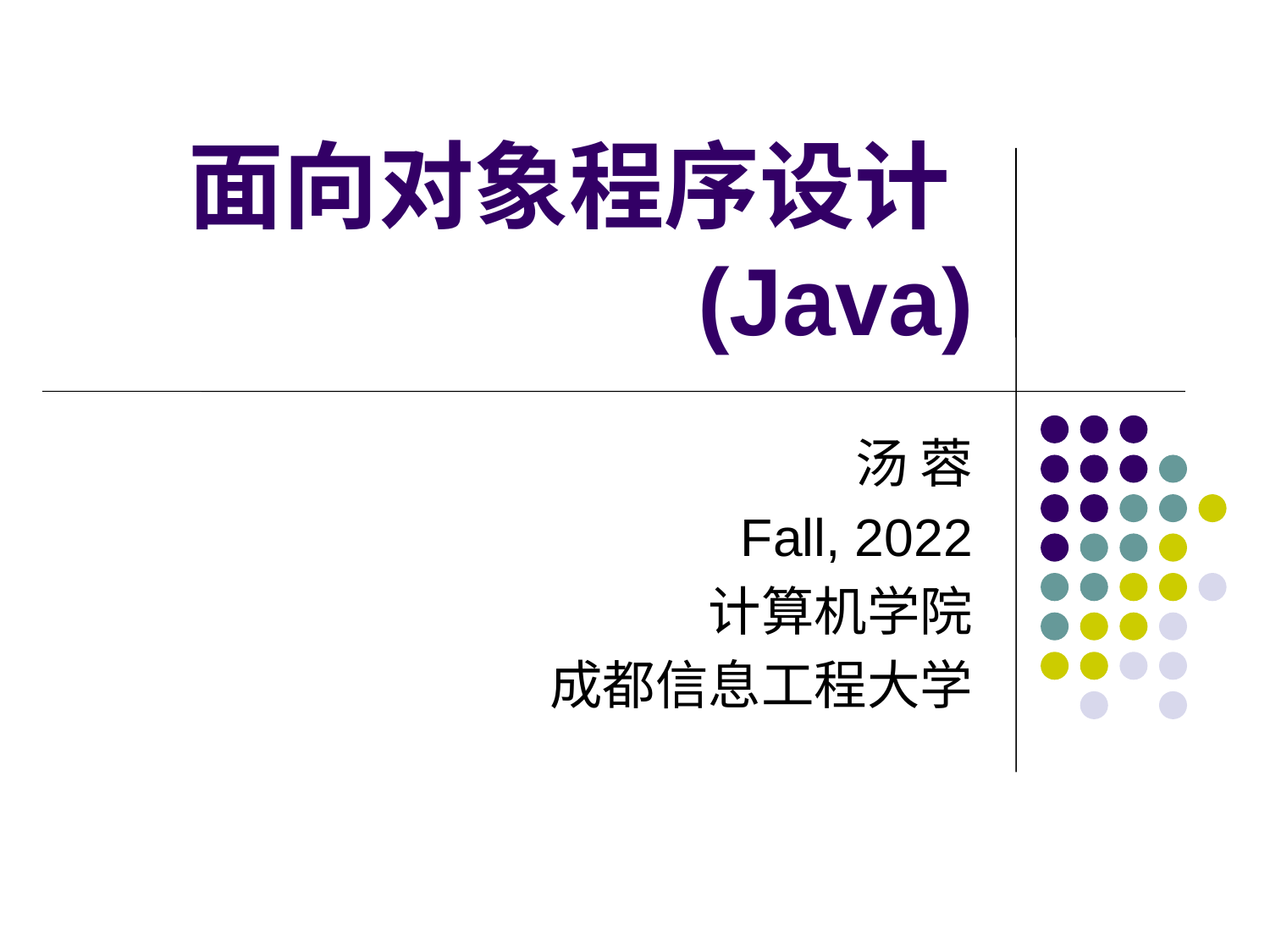

# 面向对象程序设计(Java)
汤 蓉
Fall, 2022
计算机学院
成都信息工程大学